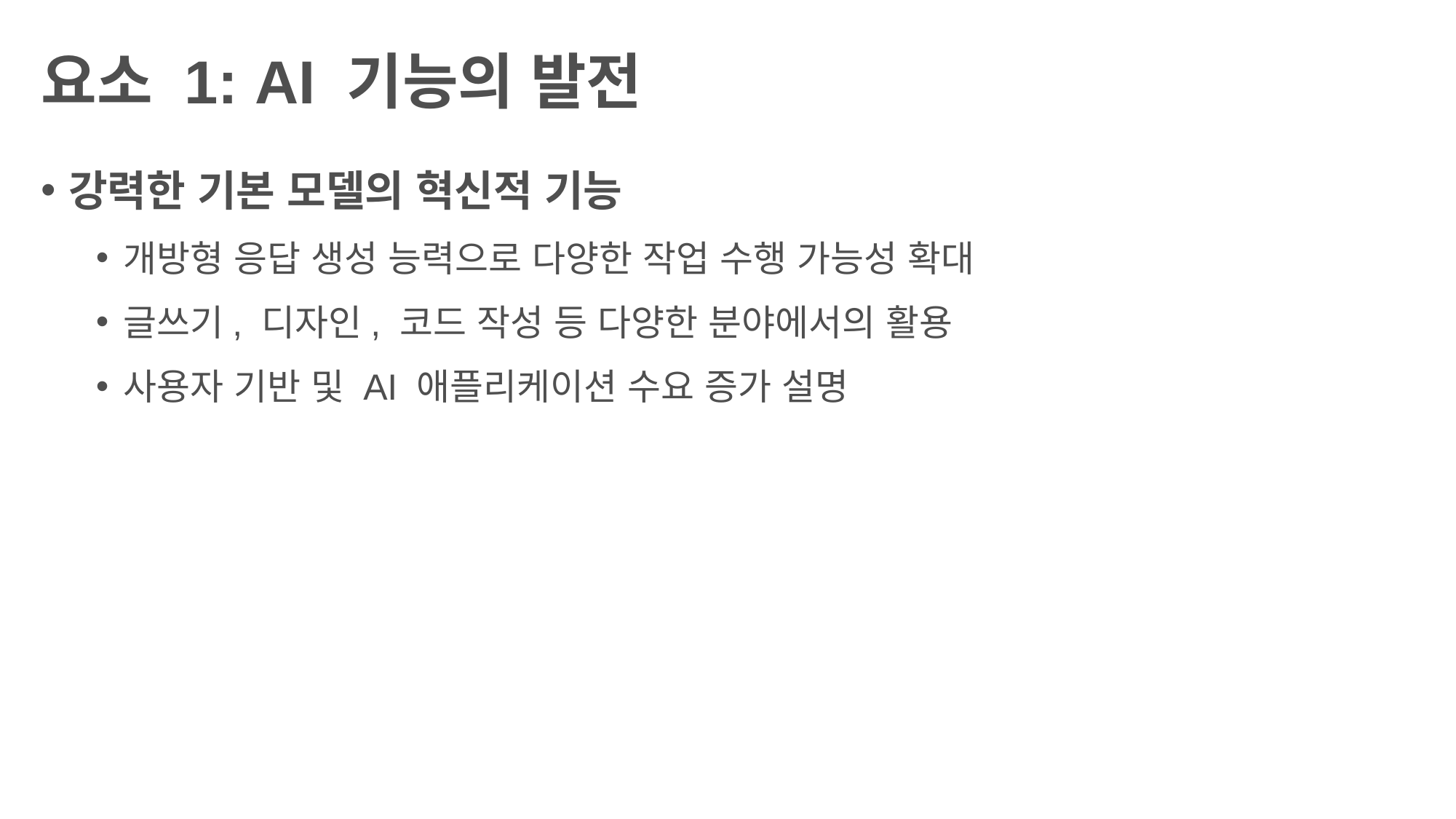

# 요소 1: AI 기능의 발전
강력한 기본 모델의 혁신적 기능
개방형 응답 생성 능력으로 다양한 작업 수행 가능성 확대
글쓰기, 디자인, 코드 작성 등 다양한 분야에서의 활용
사용자 기반 및 AI 애플리케이션 수요 증가 설명